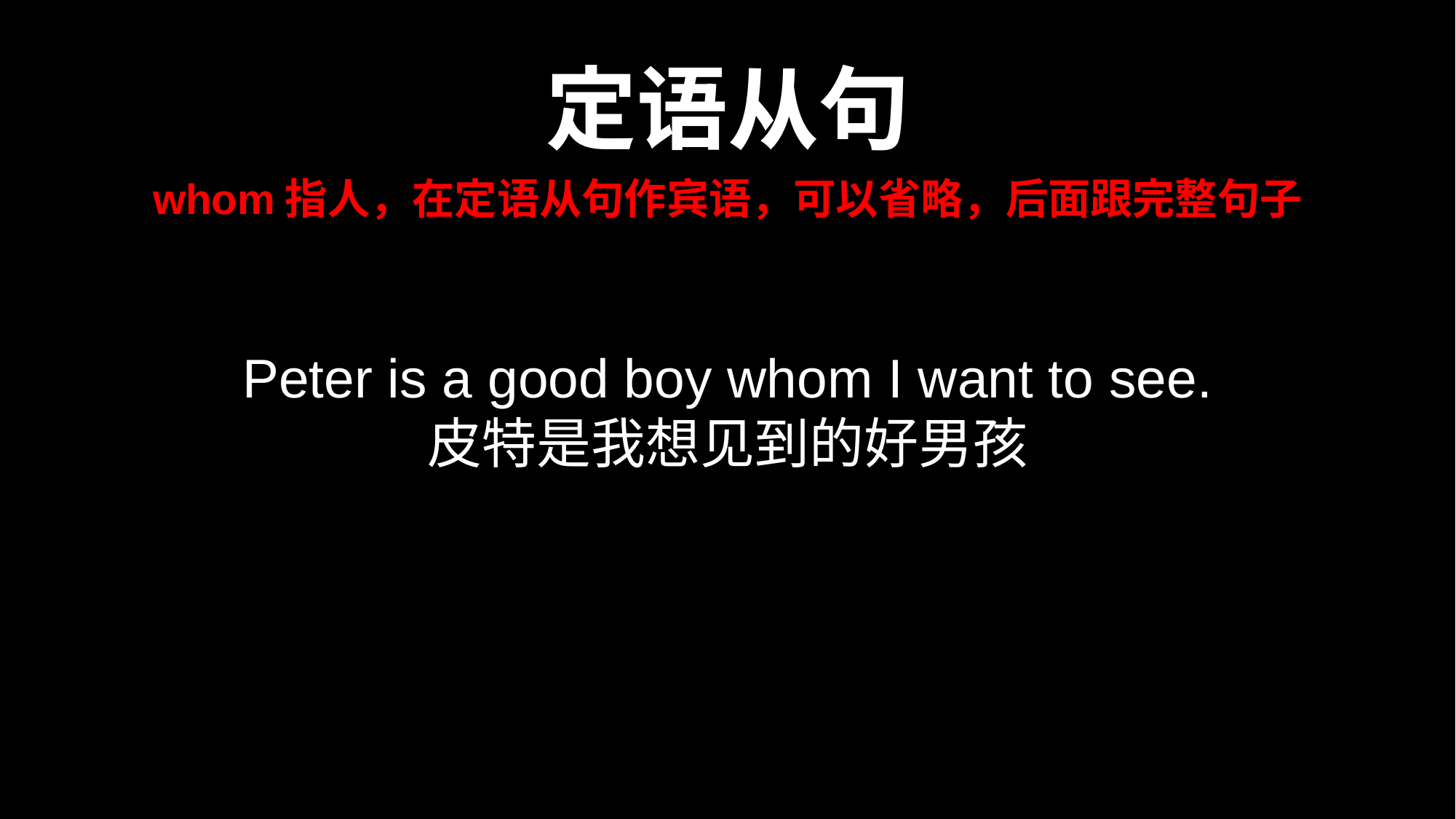

定语从句
whom指人，在定语从句作宾语，可以省略，后面跟完整句子
Peter is a good boy whom I want to see.
皮特是我想见到的好男孩